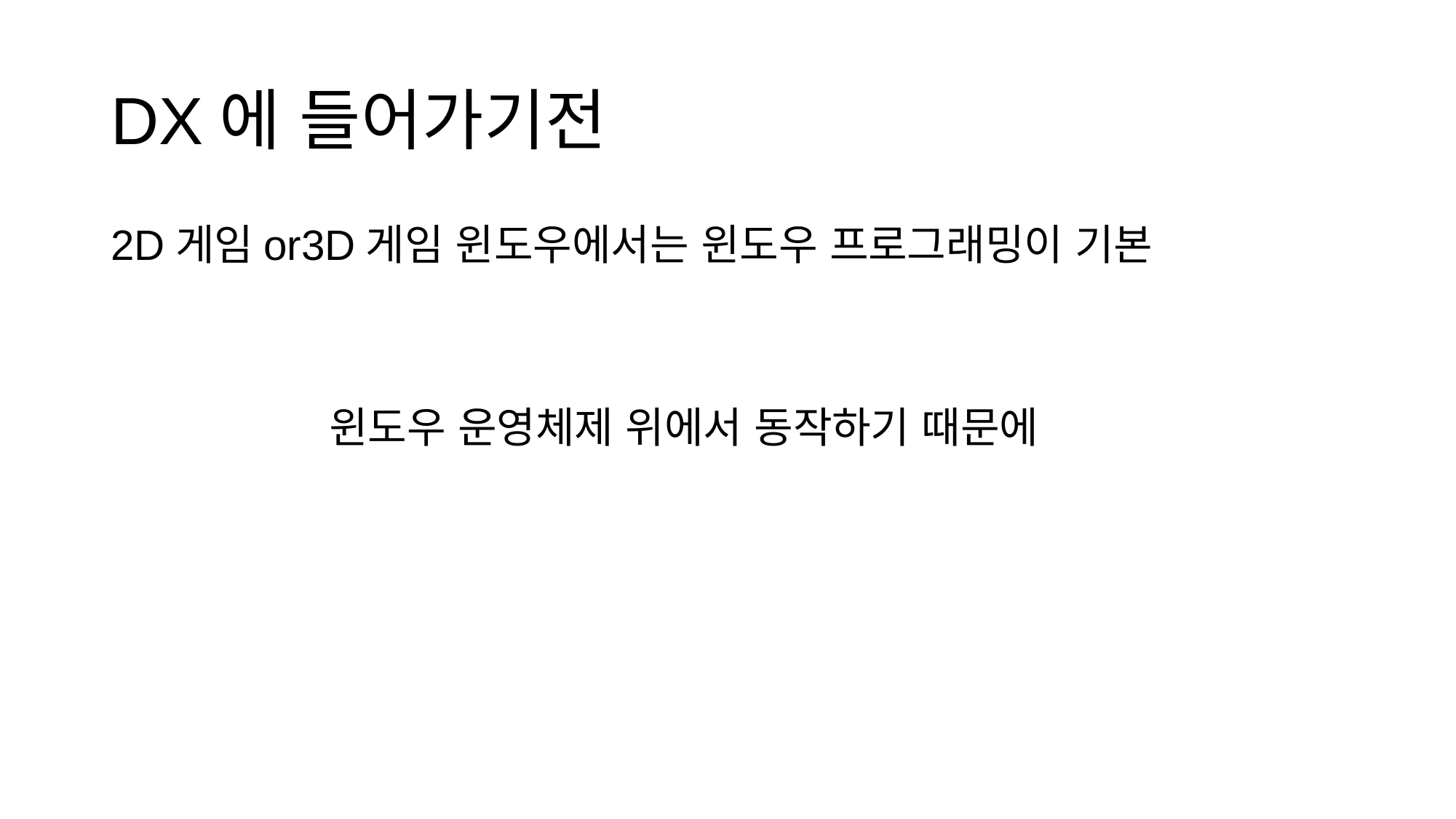

# DX에 들어가기전
2D게임or3D게임 윈도우에서는 윈도우 프로그래밍이 기본

		윈도우 운영체제 위에서 동작하기 때문에